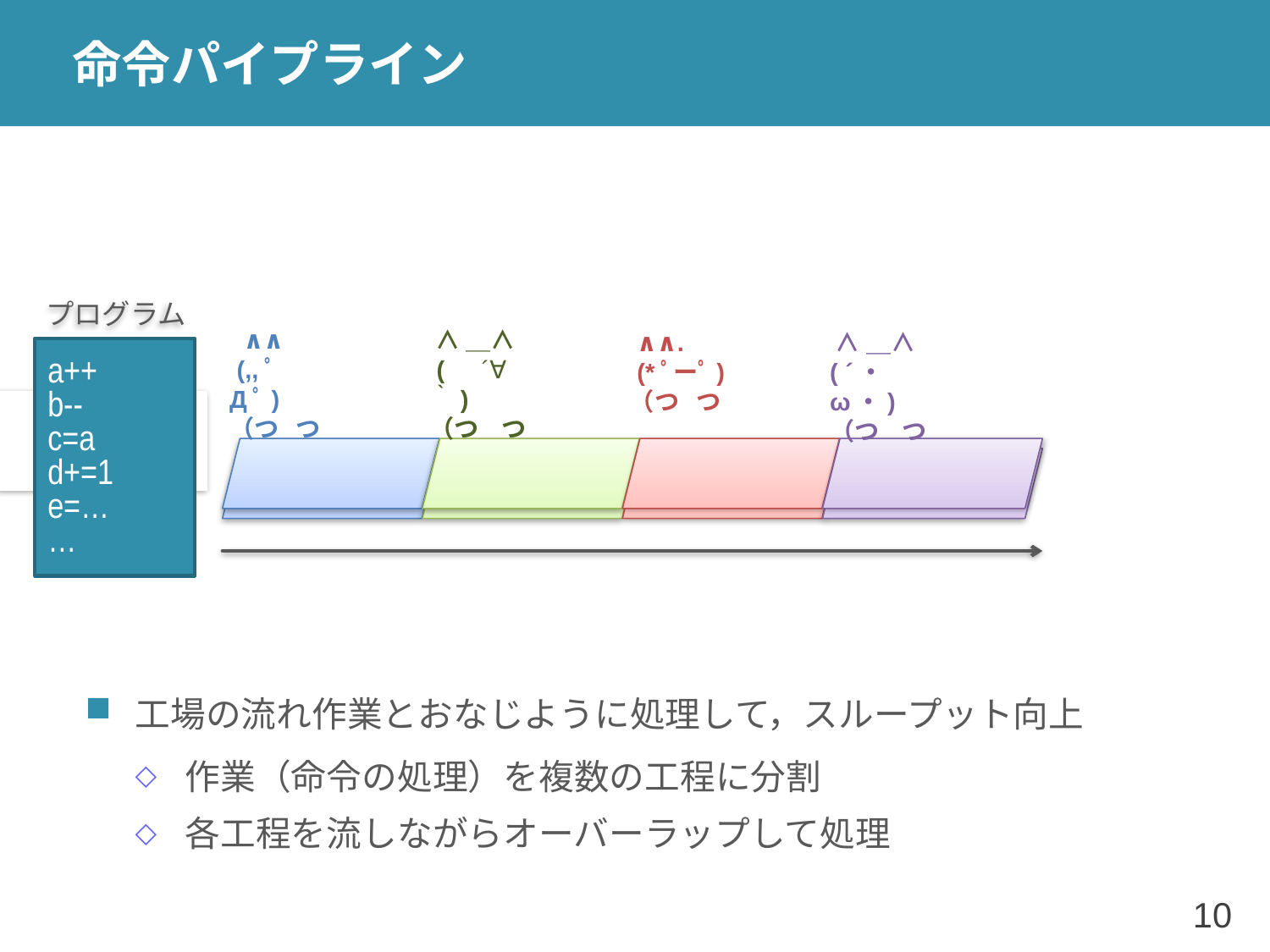

# 命令パイプライン
プログラム
  ∧∧
 (,,ﾟДﾟ)
（つ   つ
 ∧＿∧
 (　´∀｀)
（つ    つ
 ∧∧.
 (*ﾟーﾟ)（つ   つ
 ∧＿∧
( ´・ω・)（つ    つ
a++
b--
c=a
d+=1
e=…
…

b--
e=…
d+=1
c=a
a++

工場の流れ作業とおなじように処理して，スループット向上
作業（命令の処理）を複数の工程に分割
各工程を流しながらオーバーラップして処理